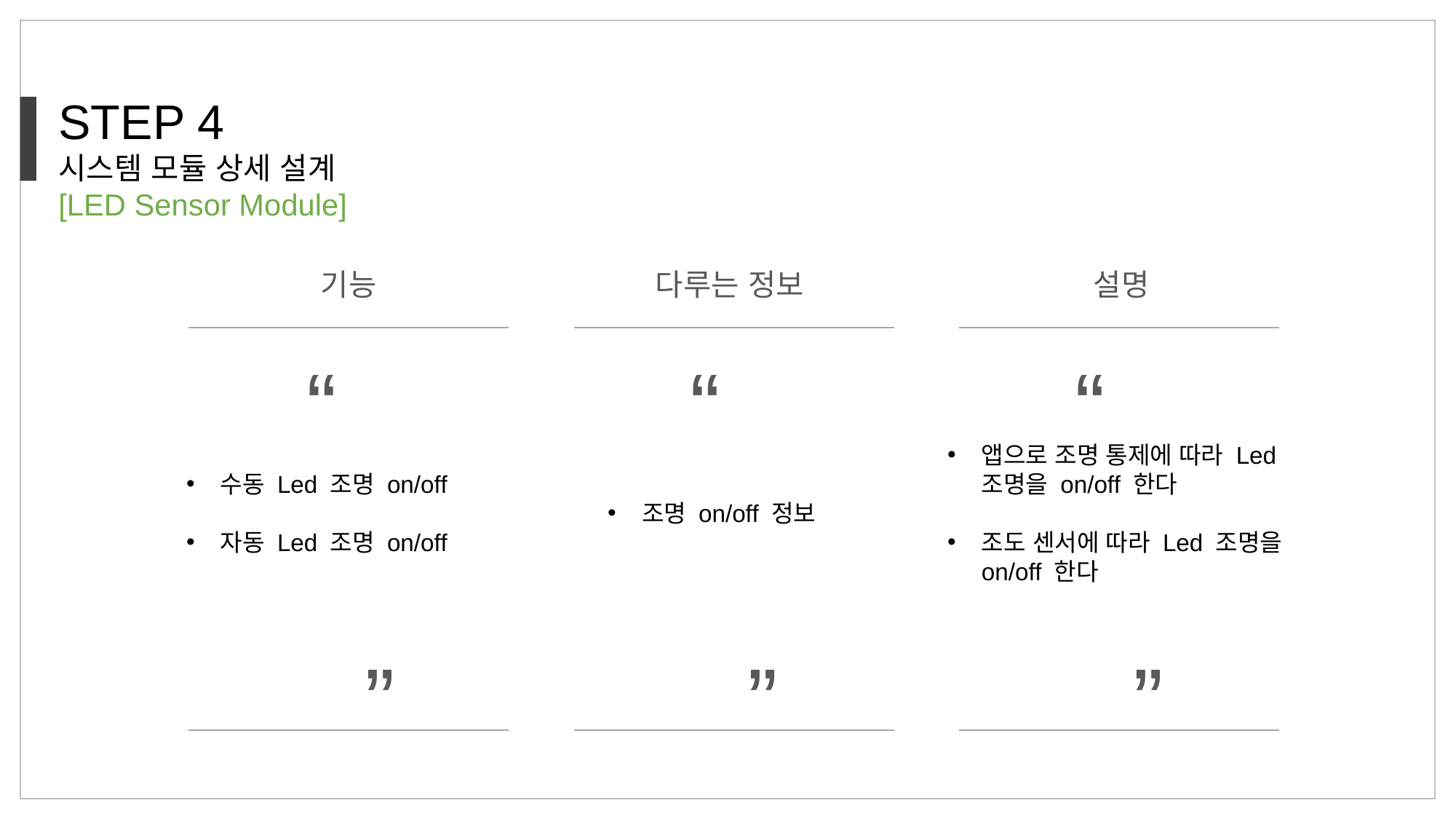

STEP 4
시스템 모듈 상세 설계
[LED Sensor Module]

기능
다루는 정보
설명
“
”
“
”
“
”

수동 Led 조명 on/off

자동 Led 조명 on/off

앱으로 조명 통제에 따라 Led 조명을 on/off 한다

조도 센서에 따라 Led 조명을 on/off 한다

조명 on/off 정보